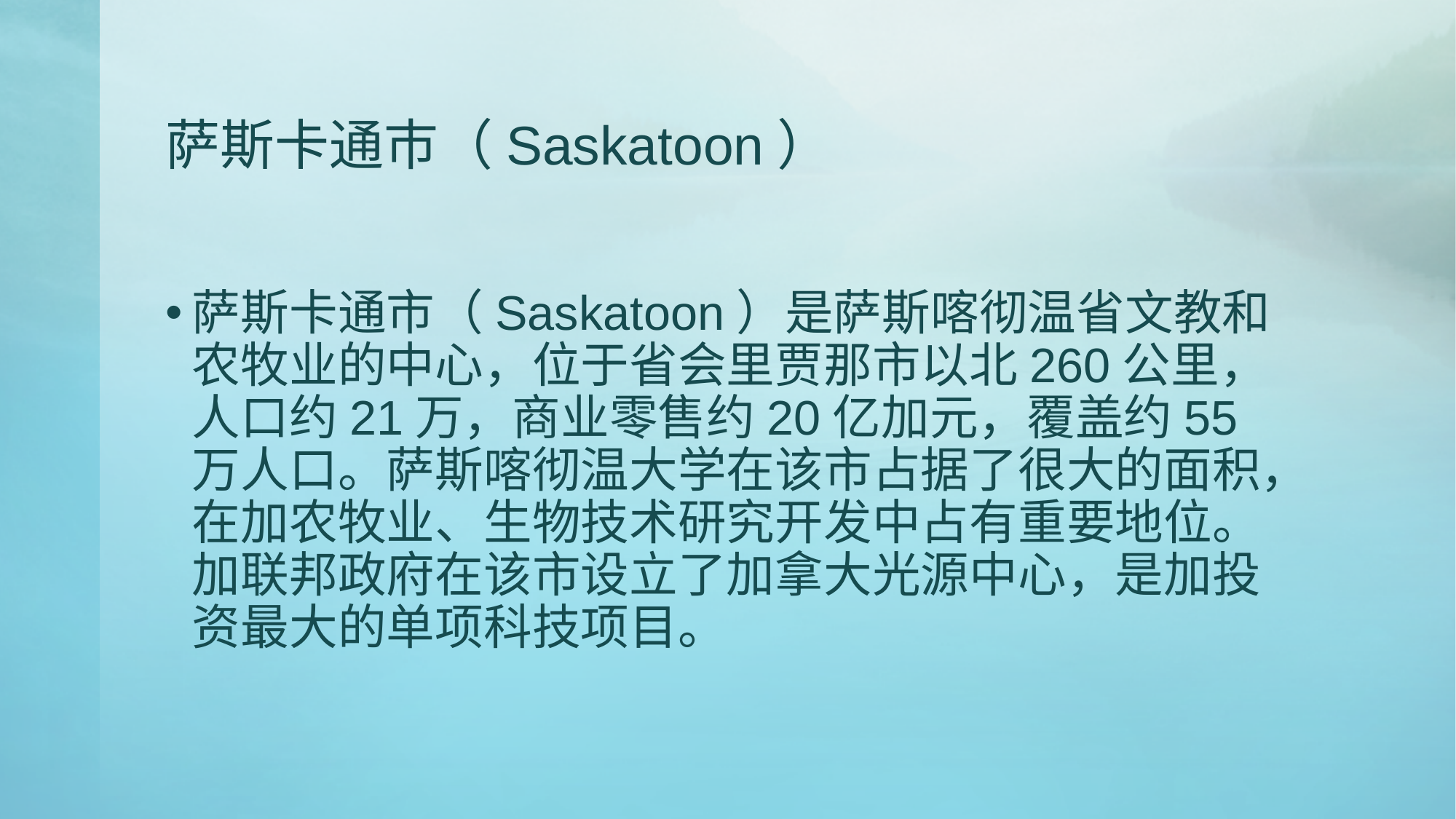

# 萨斯卡通市（Saskatoon）

萨斯卡通市（Saskatoon）是萨斯喀彻温省文教和农牧业的中心，位于省会里贾那市以北260公里，人口约21万，商业零售约20亿加元，覆盖约55万人口。萨斯喀彻温大学在该市占据了很大的面积，在加农牧业、生物技术研究开发中占有重要地位。加联邦政府在该市设立了加拿大光源中心，是加投资最大的单项科技项目。